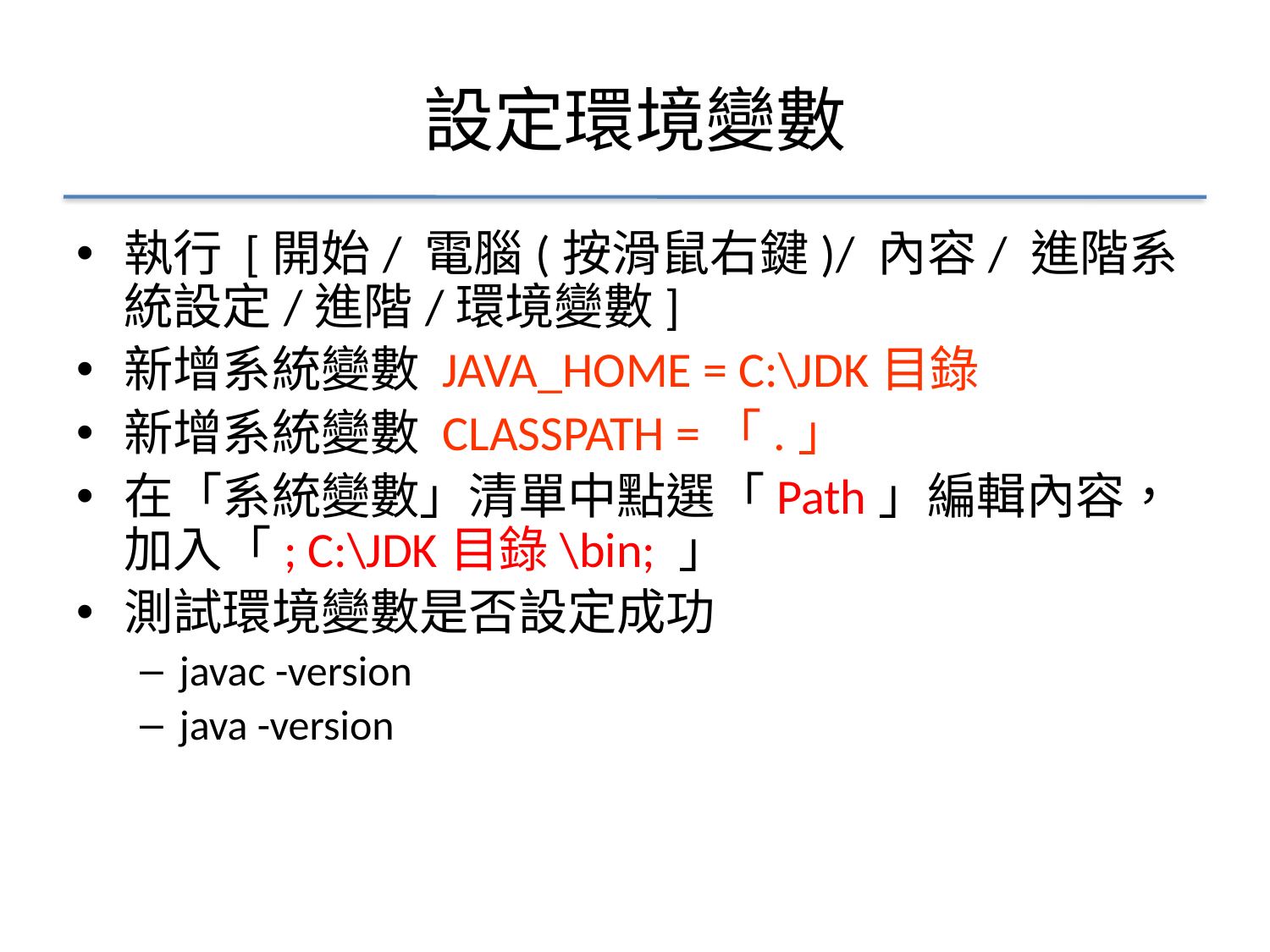

# 設定環境變數
執行 [開始/ 電腦(按滑鼠右鍵)/ 內容/ 進階系統設定/進階/環境變數]
新增系統變數 JAVA_HOME = C:\JDK目錄
新增系統變數 CLASSPATH =「.」
在「系統變數」清單中點選「Path」編輯內容，加入「; C:\JDK目錄\bin; 」
測試環境變數是否設定成功
javac -version
java -version